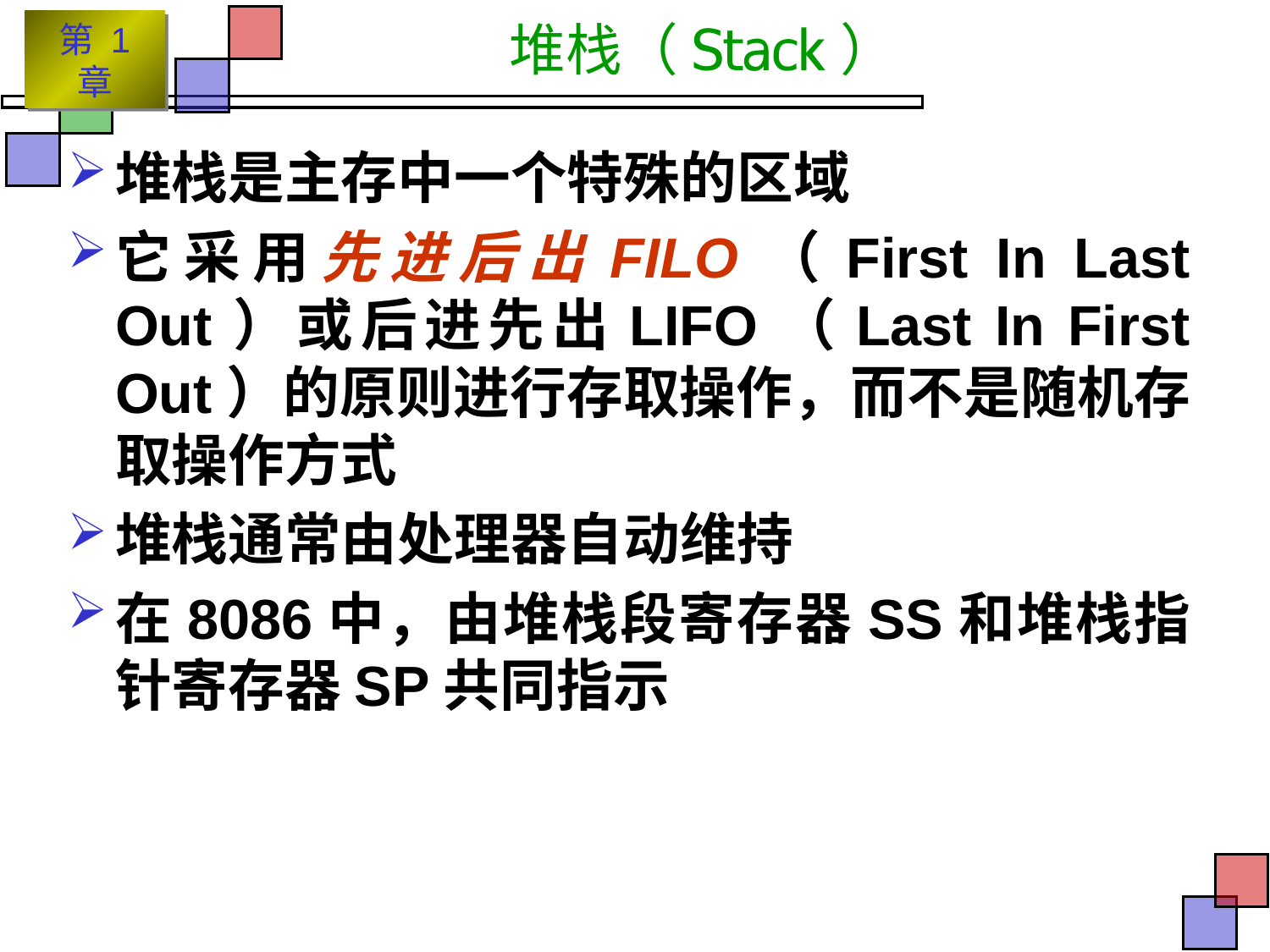

# 堆栈（Stack）
堆栈是主存中一个特殊的区域
它采用先进后出FILO（First In Last Out）或后进先出LIFO（Last In First Out）的原则进行存取操作，而不是随机存取操作方式
堆栈通常由处理器自动维持
在8086中，由堆栈段寄存器SS和堆栈指针寄存器SP共同指示